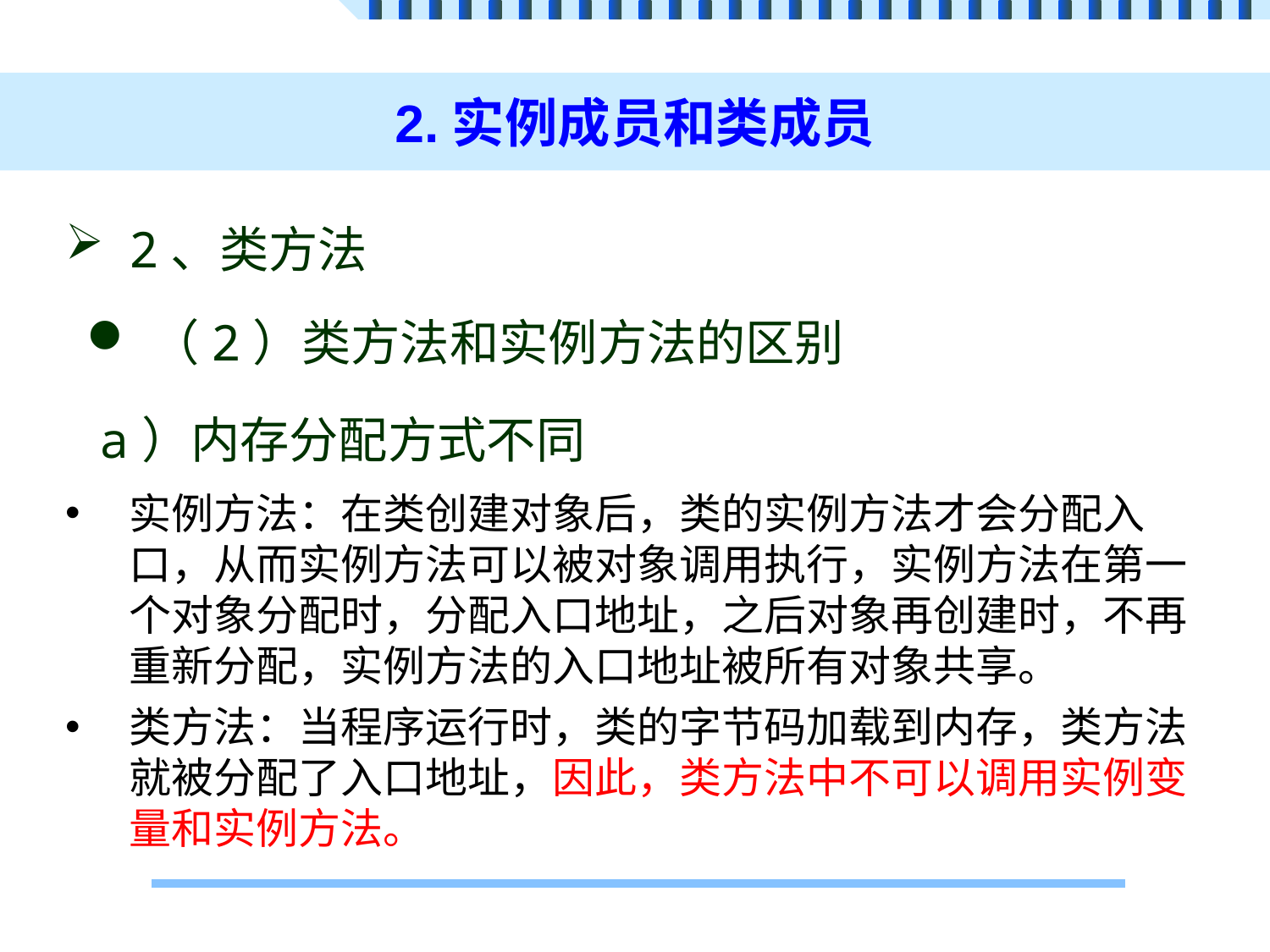

# 2.实例成员和类成员
2、类方法
（2）类方法和实例方法的区别
a）内存分配方式不同
实例方法：在类创建对象后，类的实例方法才会分配入口，从而实例方法可以被对象调用执行，实例方法在第一个对象分配时，分配入口地址，之后对象再创建时，不再重新分配，实例方法的入口地址被所有对象共享。
类方法：当程序运行时，类的字节码加载到内存，类方法就被分配了入口地址，因此，类方法中不可以调用实例变量和实例方法。